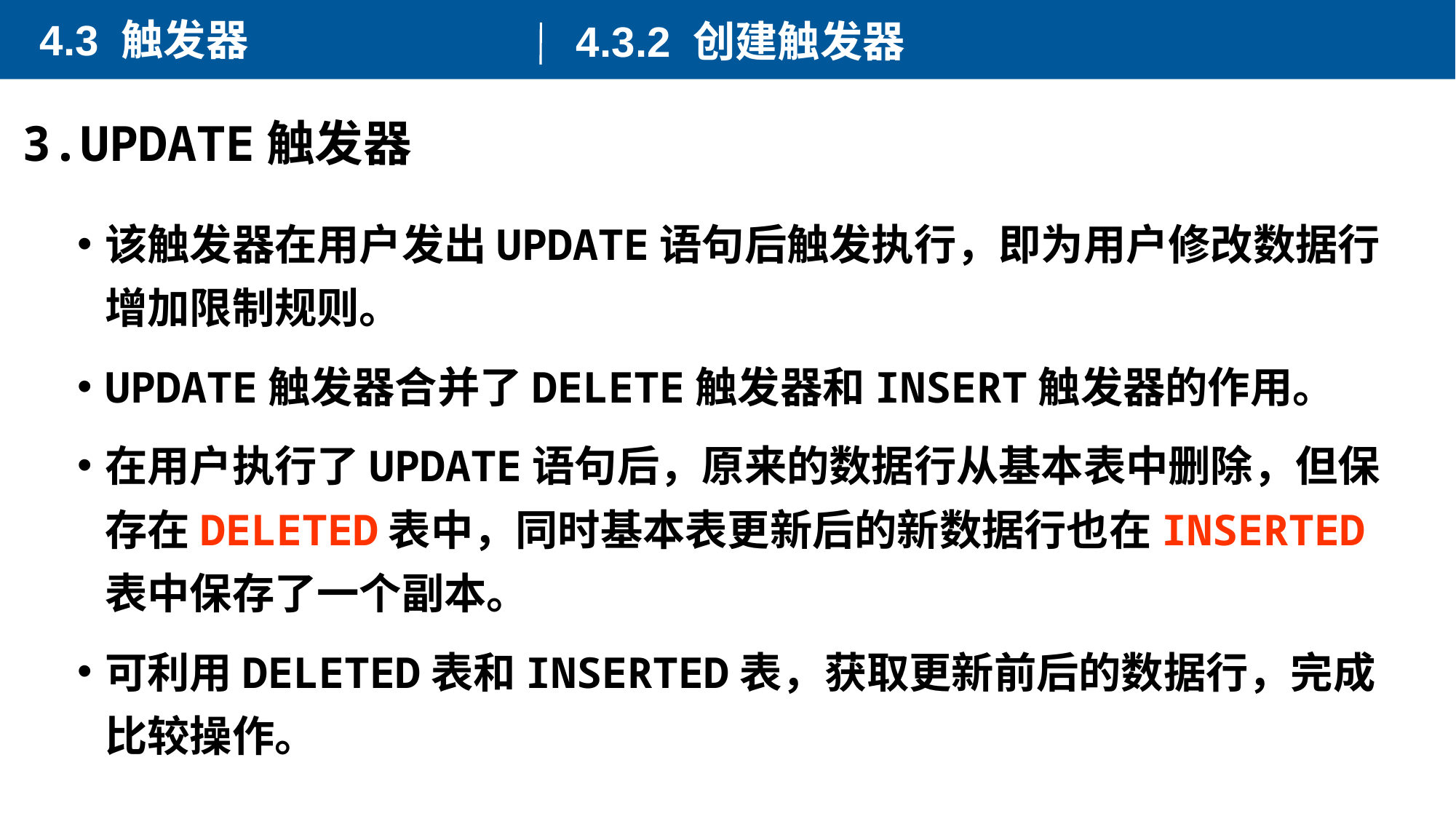

4.3 触发器
4.3.2 创建触发器
3.UPDATE触发器
该触发器在用户发出UPDATE语句后触发执行，即为用户修改数据行增加限制规则。
UPDATE触发器合并了DELETE触发器和INSERT触发器的作用。
在用户执行了UPDATE语句后，原来的数据行从基本表中删除，但保存在DELETED表中，同时基本表更新后的新数据行也在INSERTED表中保存了一个副本。
可利用DELETED表和INSERTED表，获取更新前后的数据行，完成比较操作。